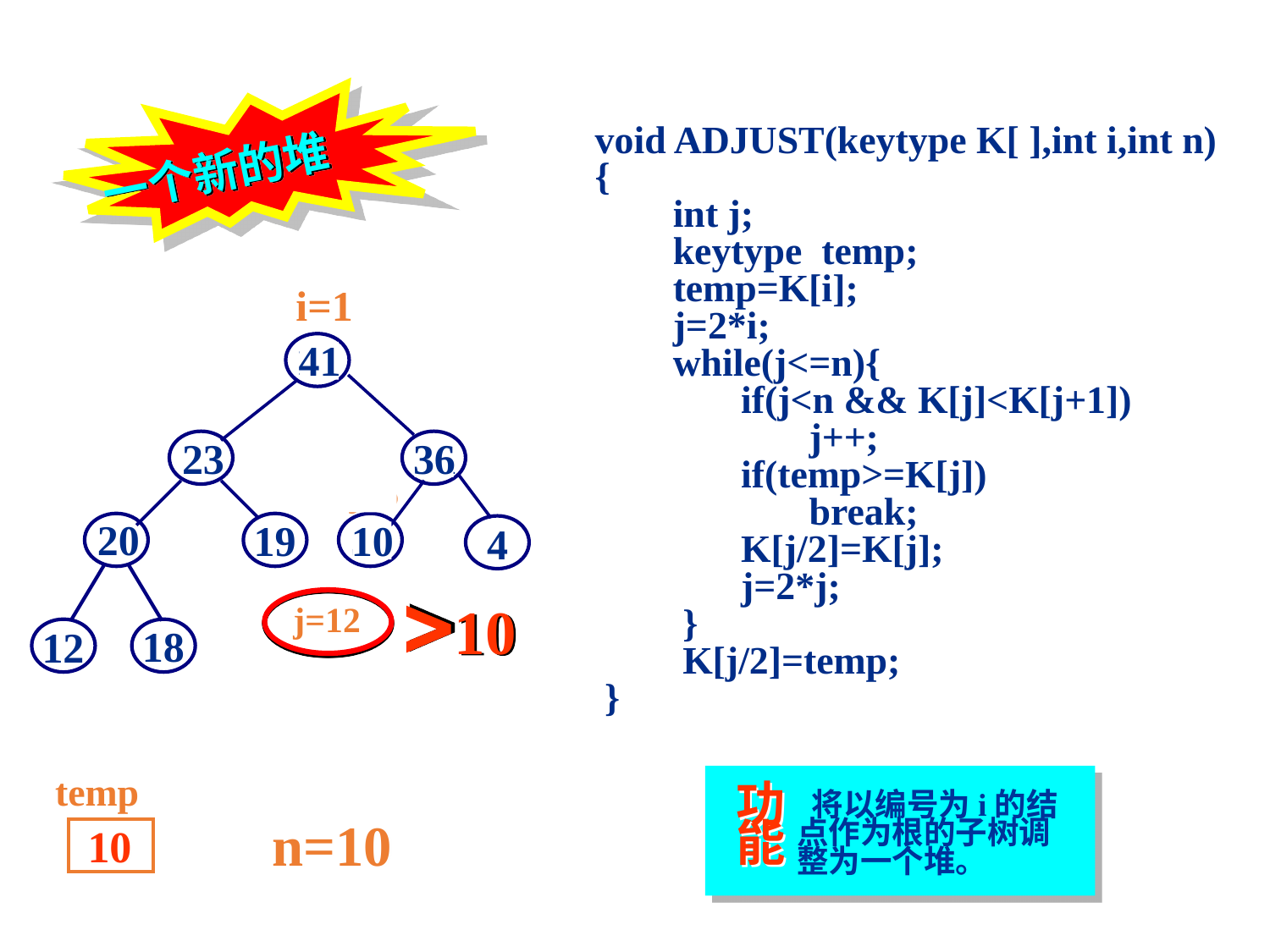

一个新的堆
void ADJUST(keytype K[ ],int i,int n)
{
        int j;
        keytype  temp;
        temp=K[i];
        j=2*i;
        while(j<=n){
               if(j<n && K[j]<K[j+1])
                      j++;
               if(temp>=K[j])
                      break;
               K[j/2]=K[j];
               j=2*j;
         }
         K[j/2]=temp;
 }
i=1
10

23
41

20
19
36
4

18
12

41

j=3

j=2

j=6
36

j=12
10

>10

temp
10

功
能
 将以编号为i的结
点作为根的子树调
整为一个堆。
n=10